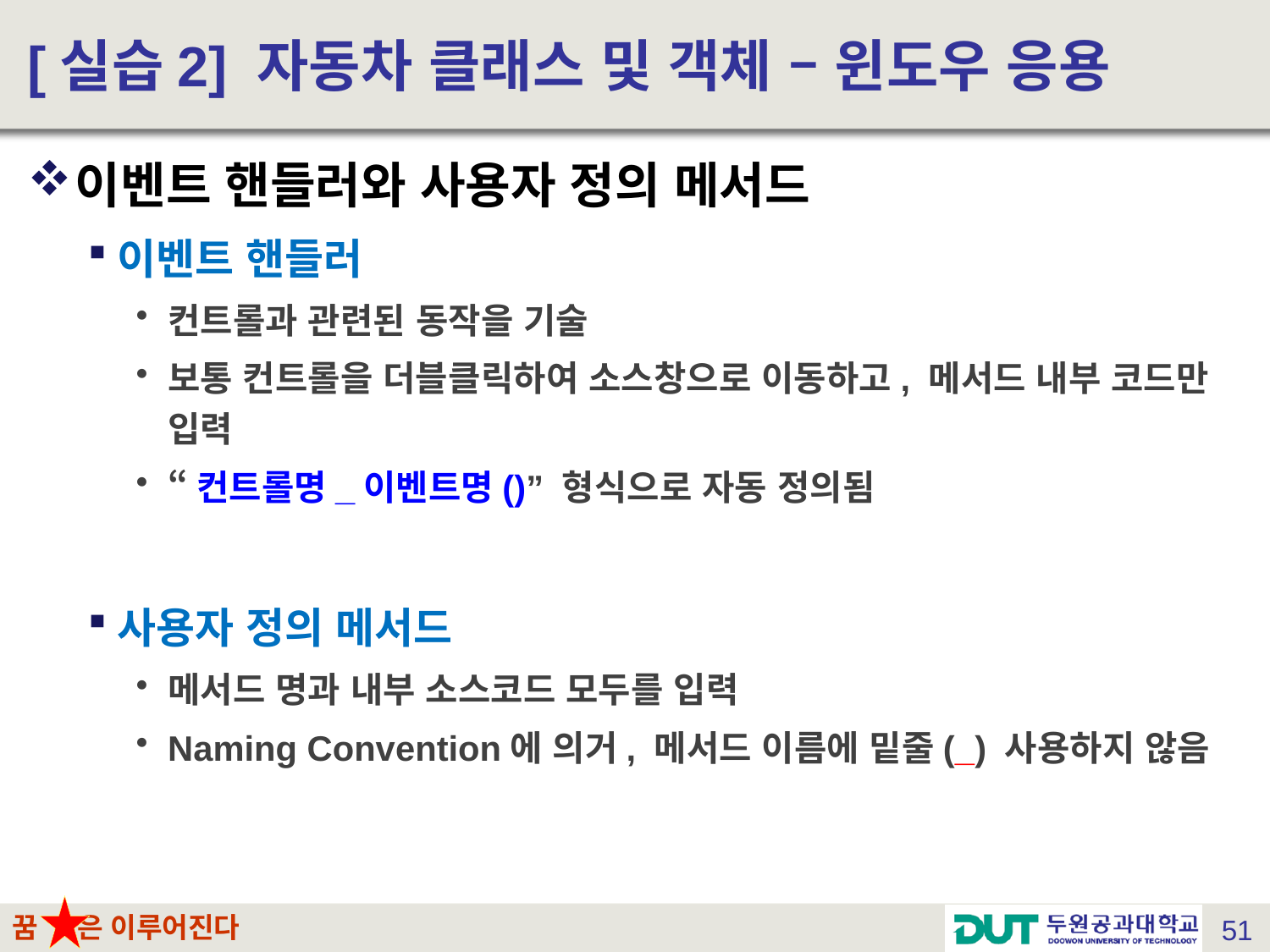

# [실습2] 자동차 클래스 및 객체 – 윈도우 응용
이벤트 핸들러와 사용자 정의 메서드
이벤트 핸들러
컨트롤과 관련된 동작을 기술
보통 컨트롤을 더블클릭하여 소스창으로 이동하고, 메서드 내부 코드만 입력
“컨트롤명_이벤트명()” 형식으로 자동 정의됨

사용자 정의 메서드
메서드 명과 내부 소스코드 모두를 입력
Naming Convention에 의거, 메서드 이름에 밑줄(_) 사용하지 않음